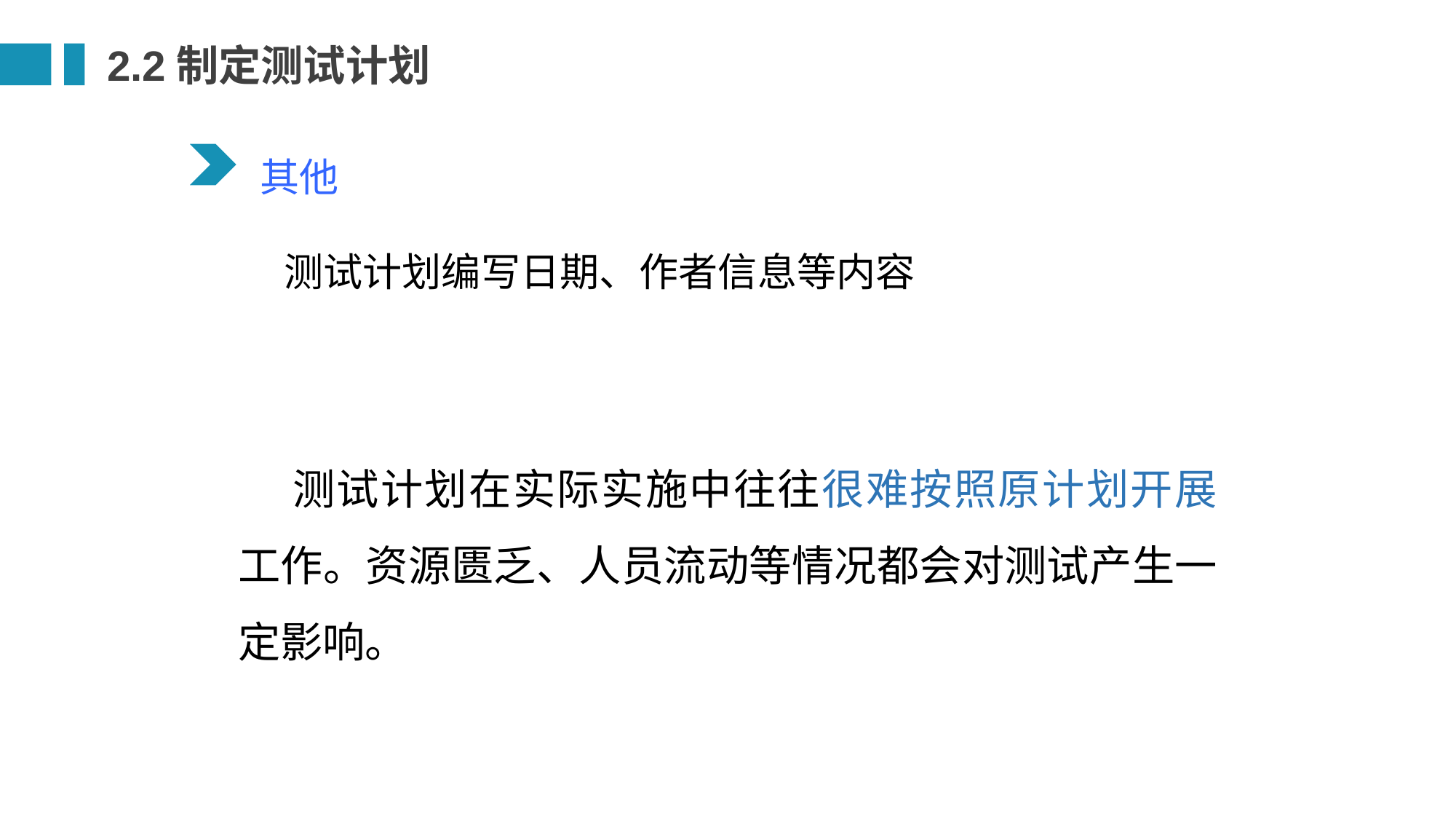

2.2制定测试计划

其他

测试计划编写日期、作者信息等内容
测试计划在实际实施中往往很难按照原计划开展工作。资源匮乏、人员流动等情况都会对测试产生一定影响。
47